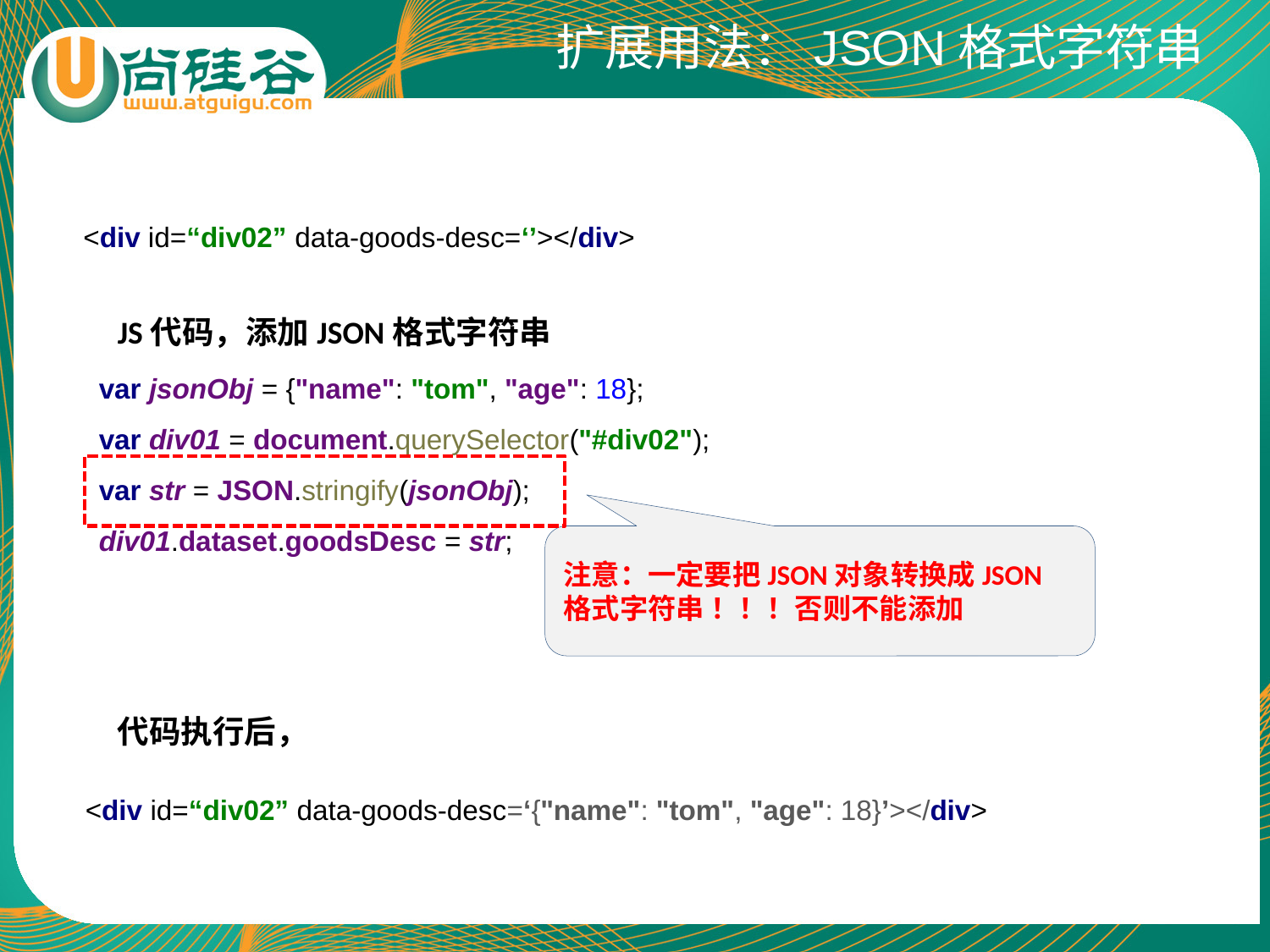

# 扩展用法：JSON格式字符串
  <div id=“div02” data-goods-desc=‘’></div>
    var jsonObj = {"name": "tom", "age": 18};
    var div01 = document.querySelector("#div02");
    var str = JSON.stringify(jsonObj);
    div01.dataset.goodsDesc = str;
JS代码，添加JSON格式字符串

注意：一定要把JSON对象转换成JSON格式字符串 ！！！否则不能添加
代码执行后，
 <div id=“div02” data-goods-desc=‘{"name": "tom", "age": 18}’></div>